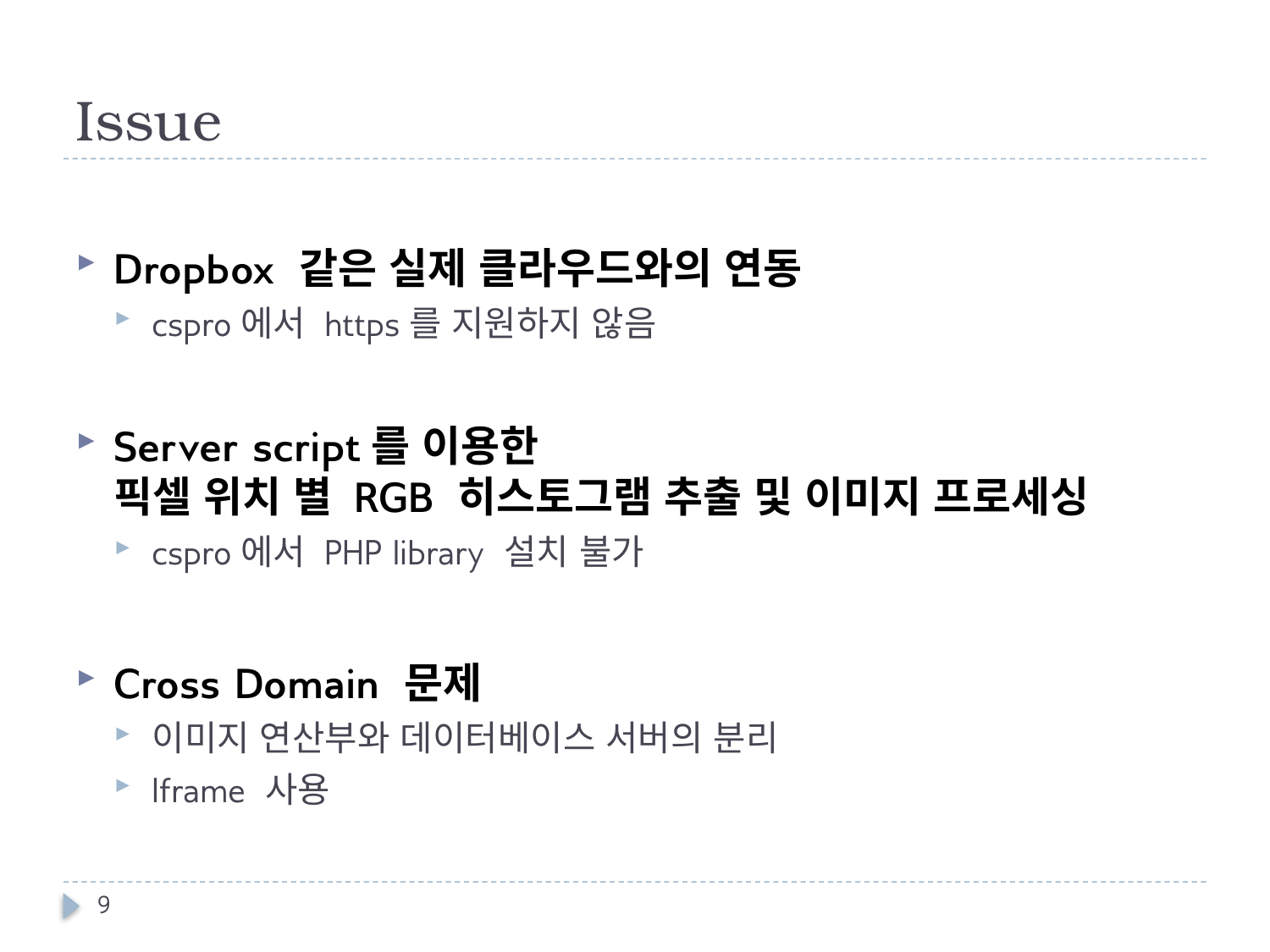

# Issue

Dropbox 같은 실제 클라우드와의 연동
cspro에서 https를 지원하지 않음

Server script를 이용한
픽셀 위치 별 RGB 히스토그램 추출 및 이미지 프로세싱
cspro에서 PHP library 설치 불가

Cross Domain 문제
이미지 연산부와 데이터베이스 서버의 분리
Iframe 사용
9